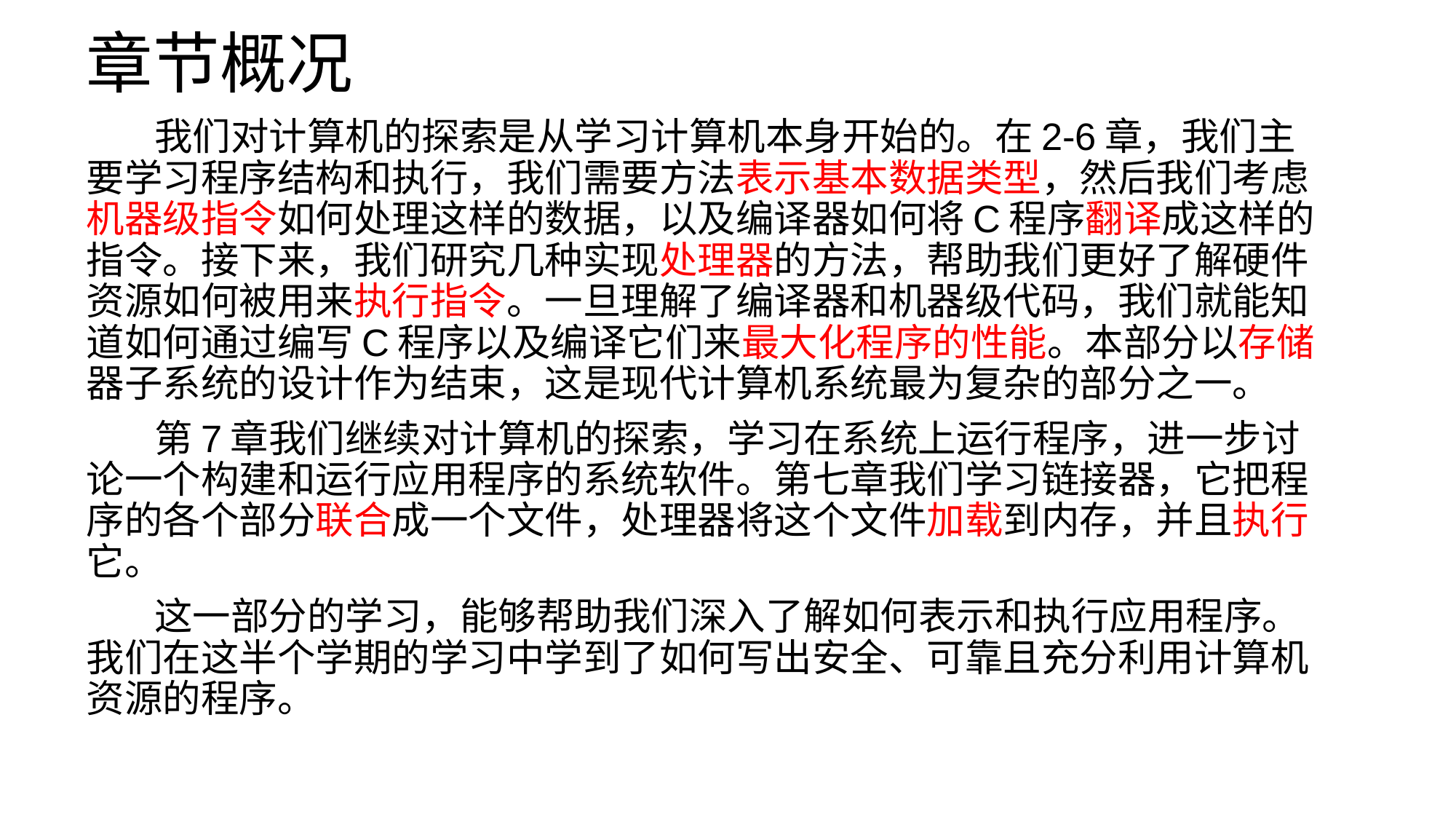

# 章节概况
       我们对计算机的探索是从学习计算机本身开始的。在2-6章，我们主要学习程序结构和执行，我们需要方法表示基本数据类型，然后我们考虑机器级指令如何处理这样的数据，以及编译器如何将C程序翻译成这样的指令。接下来，我们研究几种实现处理器的方法，帮助我们更好了解硬件资源如何被用来执行指令。一旦理解了编译器和机器级代码，我们就能知道如何通过编写C程序以及编译它们来最大化程序的性能。本部分以存储器子系统的设计作为结束，这是现代计算机系统最为复杂的部分之一。
       第7章我们继续对计算机的探索，学习在系统上运行程序，进一步讨论一个构建和运行应用程序的系统软件。第七章我们学习链接器，它把程序的各个部分联合成一个文件，处理器将这个文件加载到内存，并且执行它。
       这一部分的学习，能够帮助我们深入了解如何表示和执行应用程序。我们在这半个学期的学习中学到了如何写出安全、可靠且充分利用计算机资源的程序。